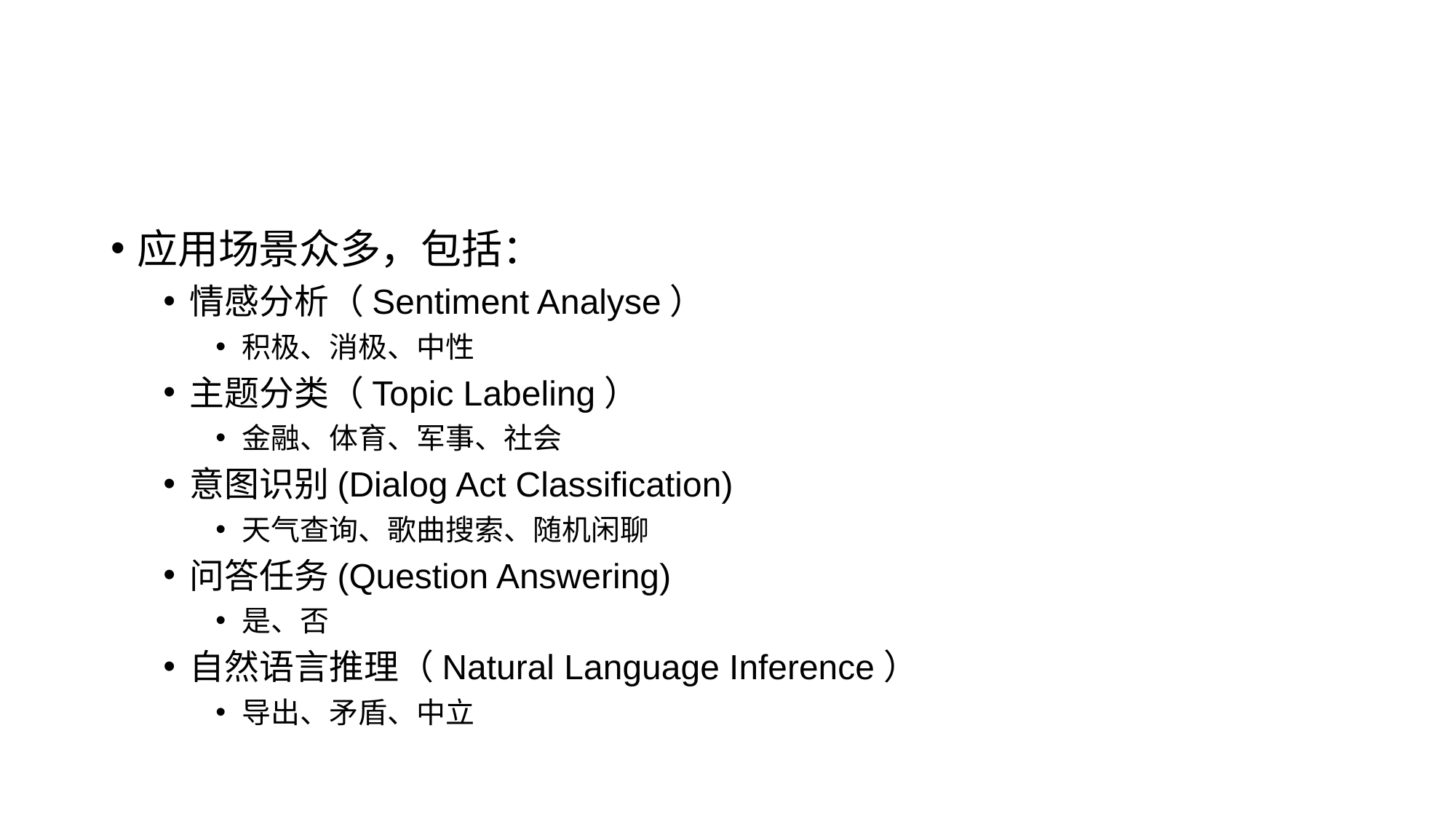

#
应用场景众多，包括：
情感分析（Sentiment Analyse）
积极、消极、中性
主题分类（Topic Labeling）
金融、体育、军事、社会
意图识别(Dialog Act Classification)
天气查询、歌曲搜索、随机闲聊
问答任务(Question Answering)
是、否
自然语言推理（Natural Language Inference）
导出、矛盾、中立